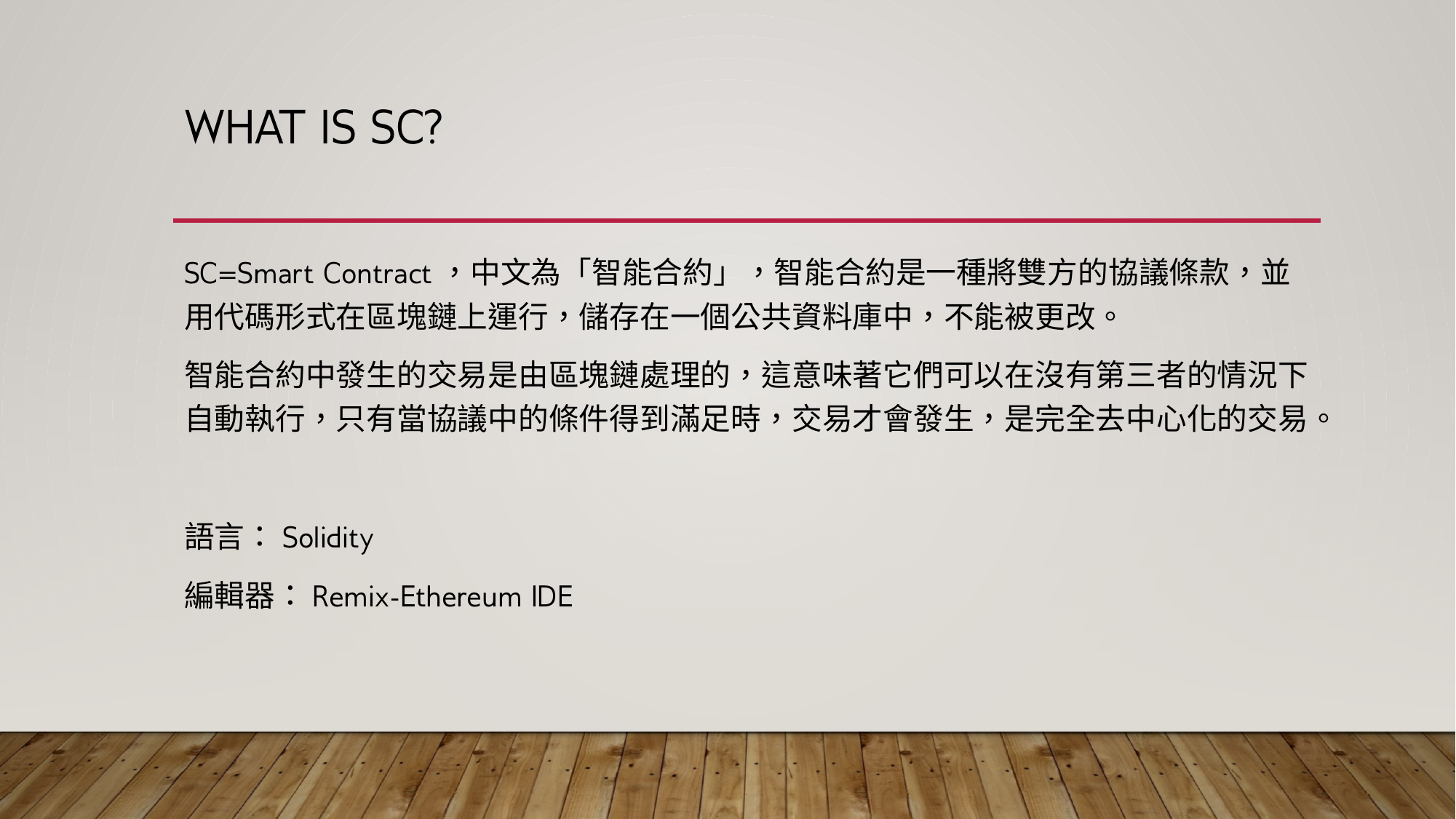

# What is sc?
SC=Smart Contract，中文為「智能合約」，智能合約是一種將雙方的協議條款，並用代碼形式在區塊鏈上運行，儲存在一個公共資料庫中，不能被更改。
智能合約中發生的交易是由區塊鏈處理的，這意味著它們可以在沒有第三者的情況下自動執行，只有當協議中的條件得到滿足時，交易才會發生，是完全去中心化的交易。

語言：Solidity
編輯器：Remix-Ethereum IDE